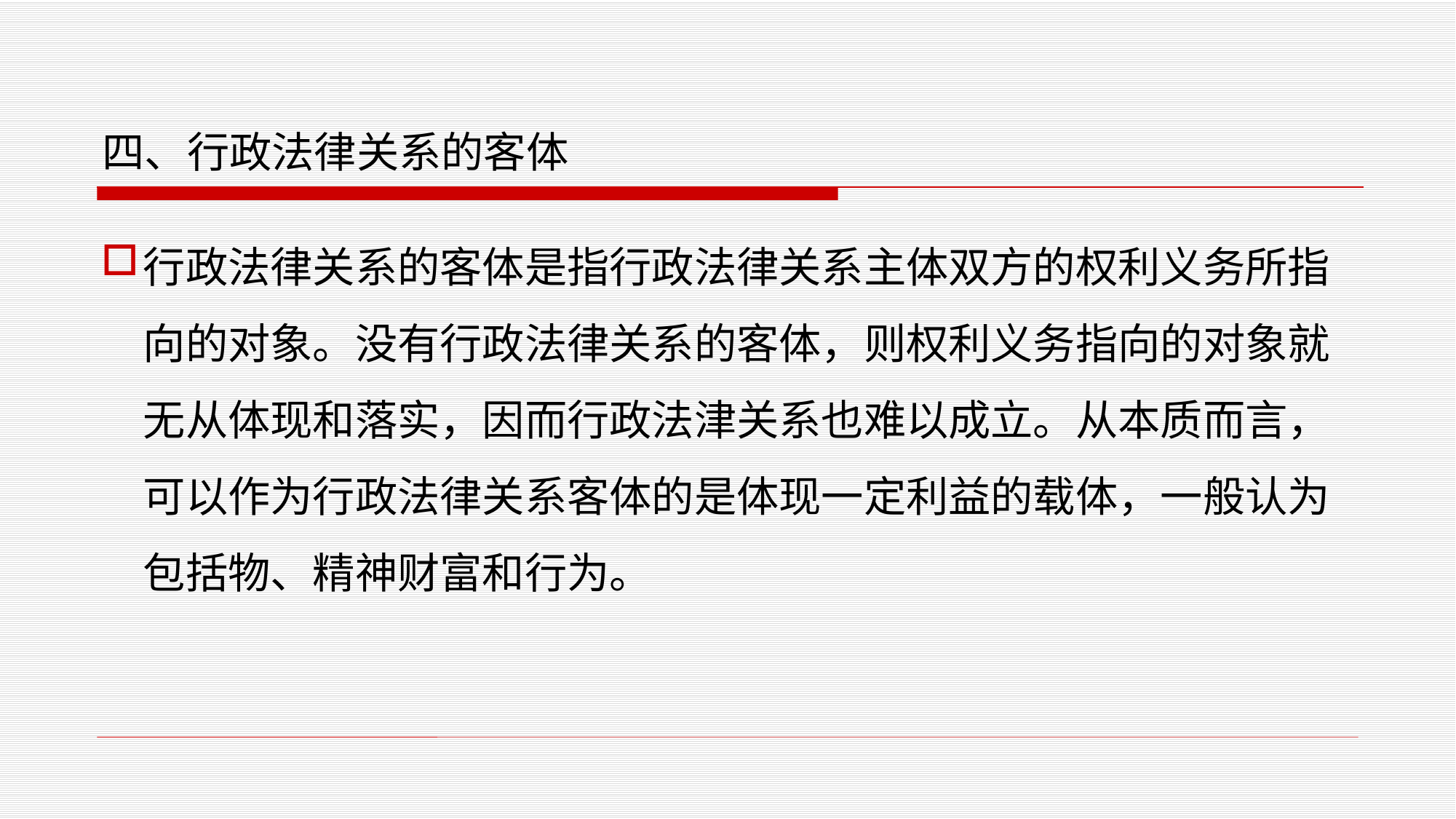

# 四、行政法律关系的客体
行政法律关系的客体是指行政法律关系主体双方的权利义务所指向的对象。没有行政法律关系的客体，则权利义务指向的对象就无从体现和落实，因而行政法津关系也难以成立。从本质而言，可以作为行政法律关系客体的是体现一定利益的载体，一般认为包括物、精神财富和行为。